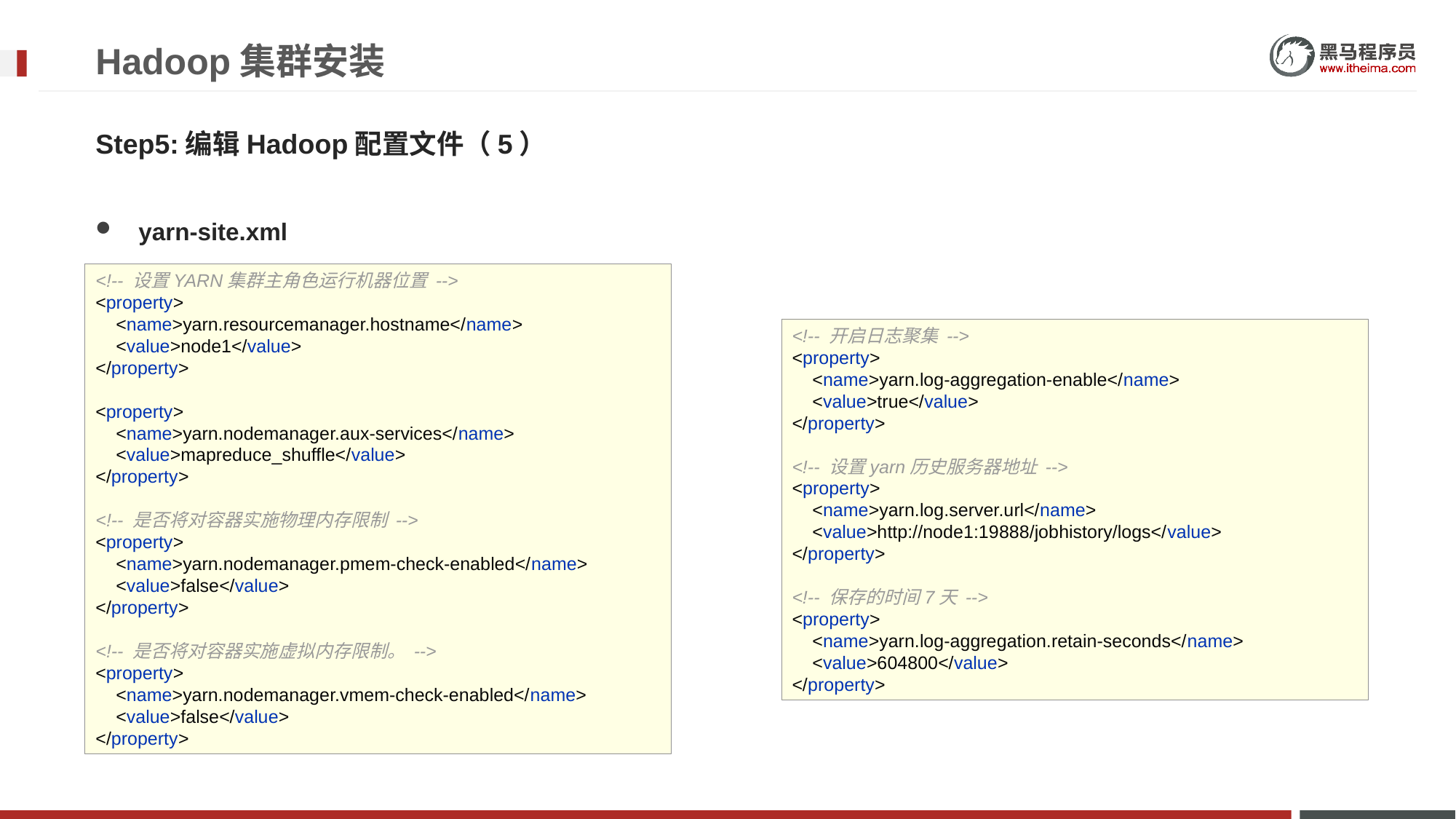

# Hadoop集群安装
Step5:编辑Hadoop配置文件（5）
yarn-site.xml
<!-- 设置YARN集群主角色运行机器位置 -->
<property>
    <name>yarn.resourcemanager.hostname</name>
    <value>node1</value>
</property>
<property>
    <name>yarn.nodemanager.aux-services</name>
    <value>mapreduce_shuffle</value>
</property>
<!-- 是否将对容器实施物理内存限制 -->
<property>
    <name>yarn.nodemanager.pmem-check-enabled</name>
    <value>false</value>
</property>
<!-- 是否将对容器实施虚拟内存限制。 -->
<property>
    <name>yarn.nodemanager.vmem-check-enabled</name>
    <value>false</value>
</property>
<!-- 开启日志聚集 -->
<property>
    <name>yarn.log-aggregation-enable</name>
    <value>true</value>
</property>
<!-- 设置yarn历史服务器地址 -->
<property>
    <name>yarn.log.server.url</name>
    <value>http://node1:19888/jobhistory/logs</value>
</property>
<!-- 保存的时间7天 -->
<property>
    <name>yarn.log-aggregation.retain-seconds</name>
    <value>604800</value>
</property>